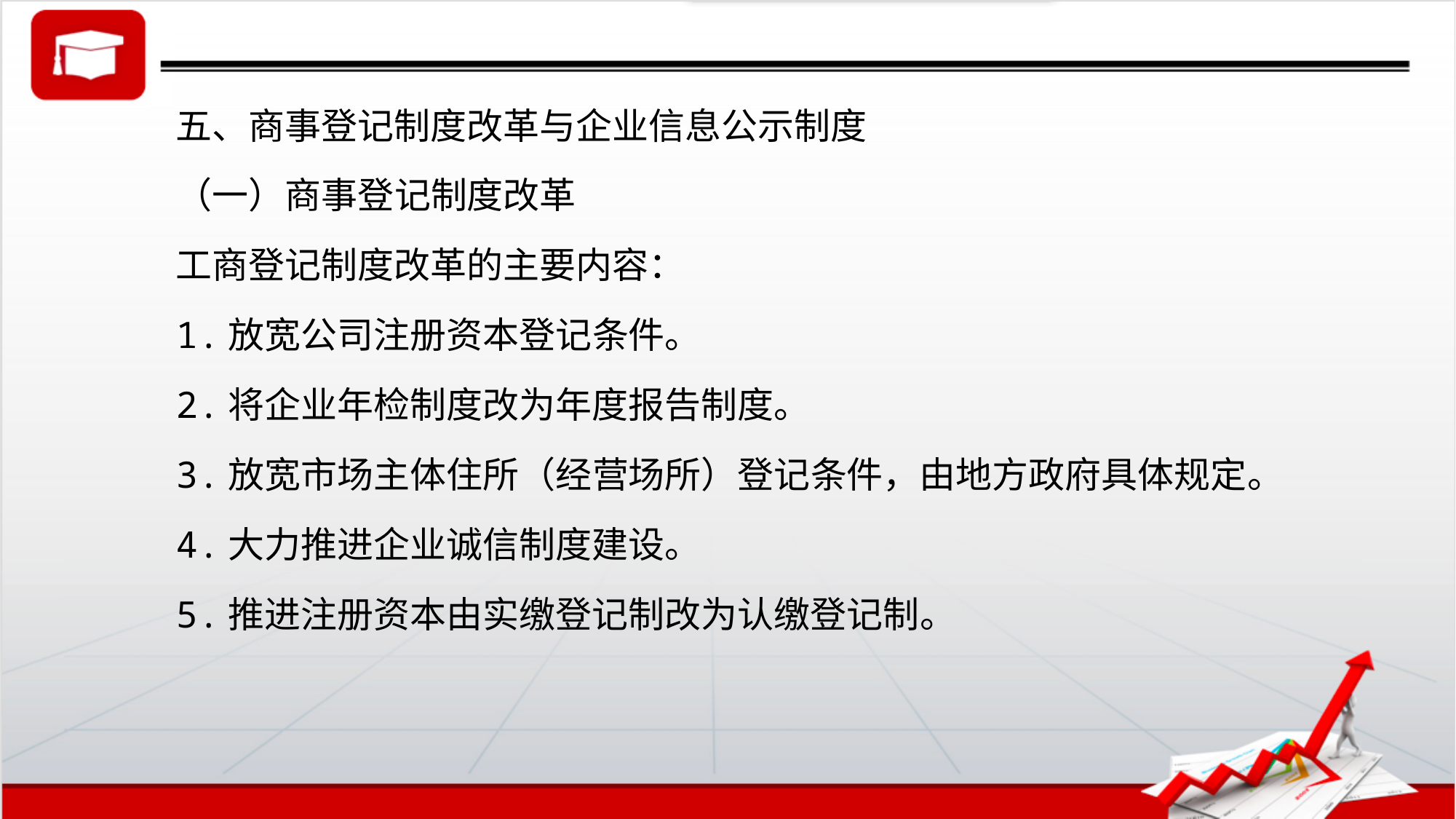

五、商事登记制度改革与企业信息公示制度
（一）商事登记制度改革
工商登记制度改革的主要内容：
1.放宽公司注册资本登记条件。
2.将企业年检制度改为年度报告制度。
3.放宽市场主体住所（经营场所）登记条件，由地方政府具体规定。
4.大力推进企业诚信制度建设。
5.推进注册资本由实缴登记制改为认缴登记制。